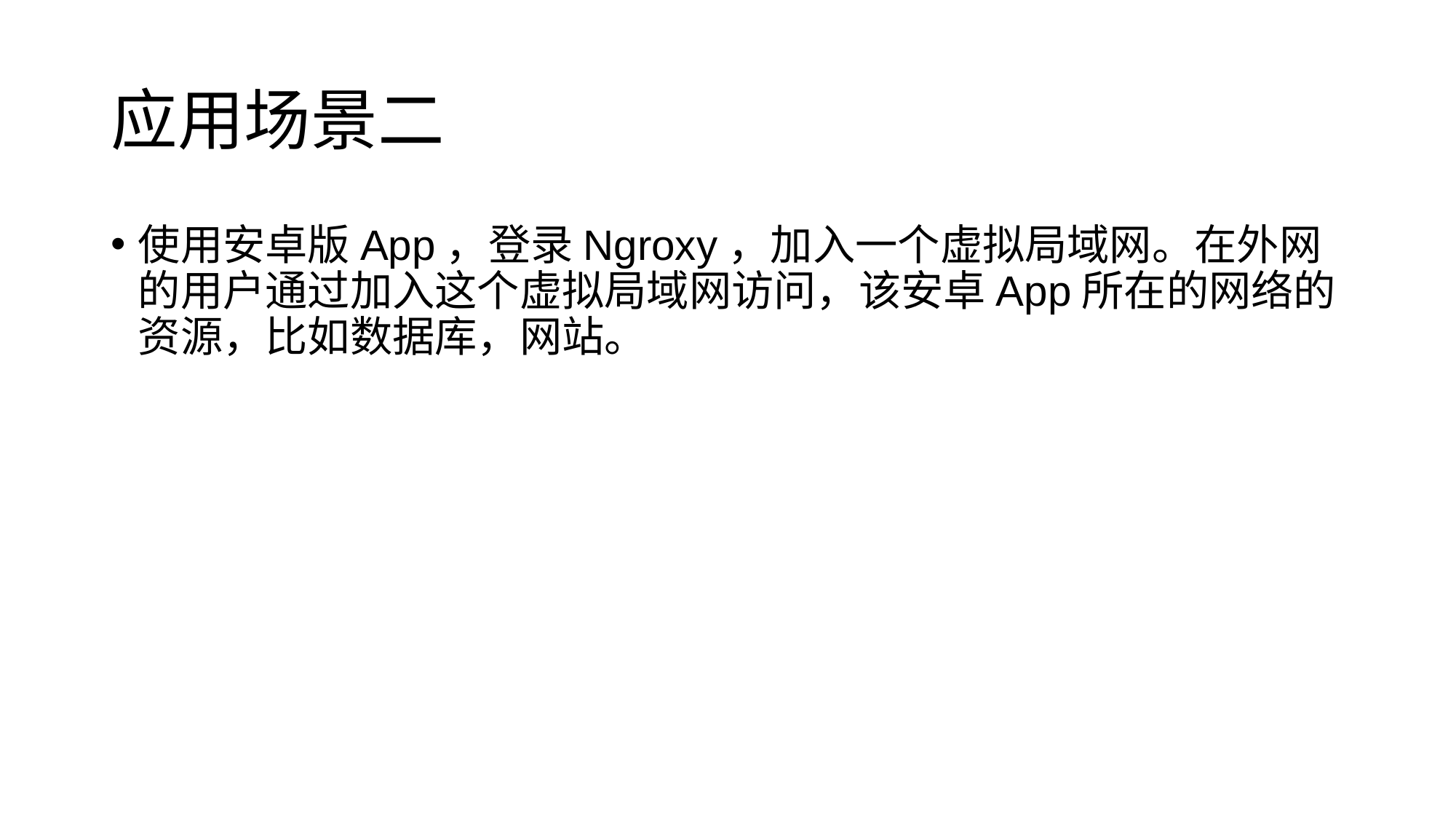

# 应用场景二
使用安卓版App，登录Ngroxy，加入一个虚拟局域网。在外网的用户通过加入这个虚拟局域网访问，该安卓App所在的网络的资源，比如数据库，网站。